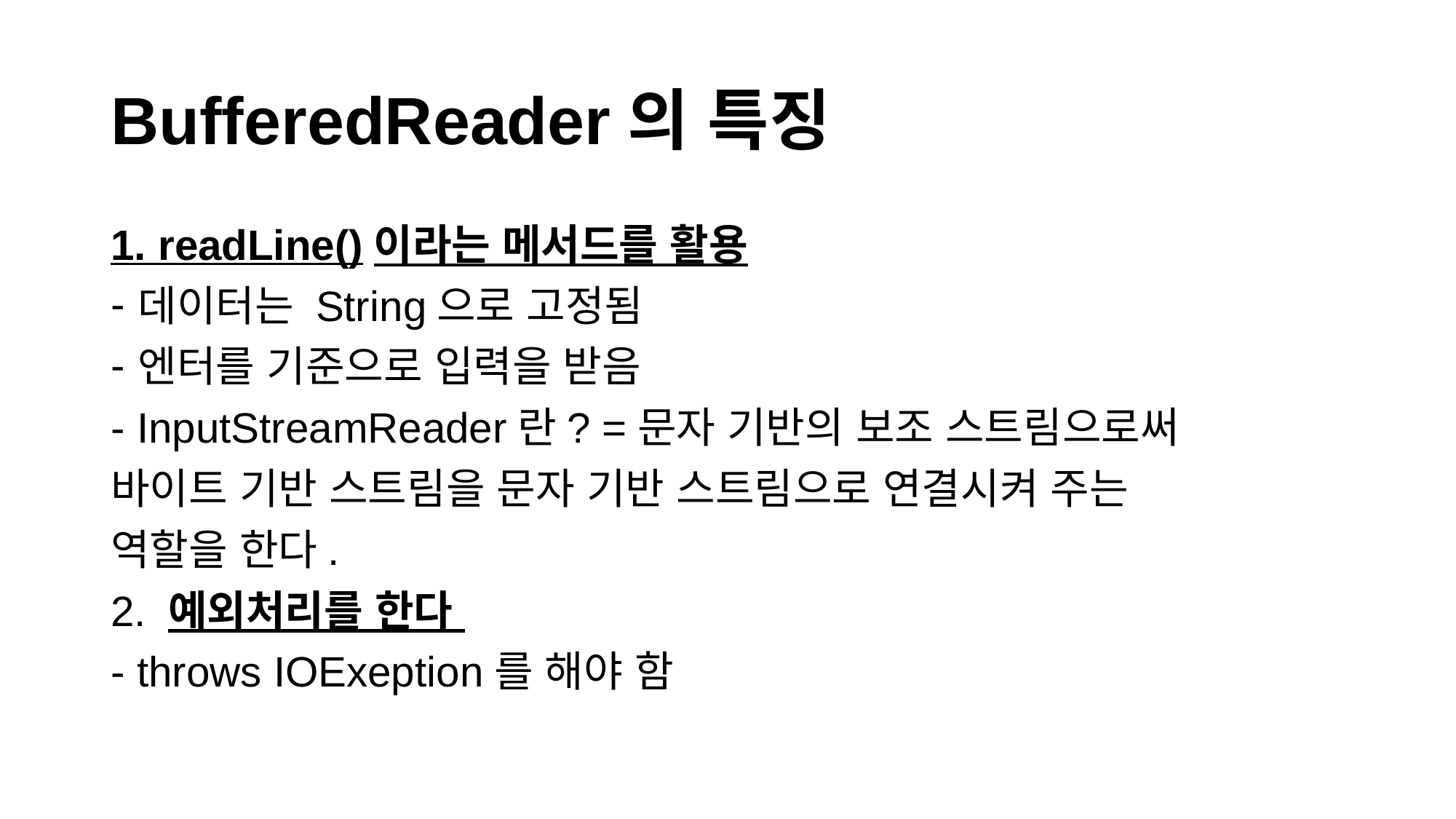

# BufferedReader의 특징
1. readLine()이라는 메서드를 활용
데이터는 String으로 고정됨
엔터를 기준으로 입력을 받음
- InputStreamReader란? =문자 기반의 보조 스트림으로써
바이트 기반 스트림을 문자 기반 스트림으로 연결시켜 주는
역할을 한다.
2. 예외처리를 한다
- throws IOExeption를 해야 함